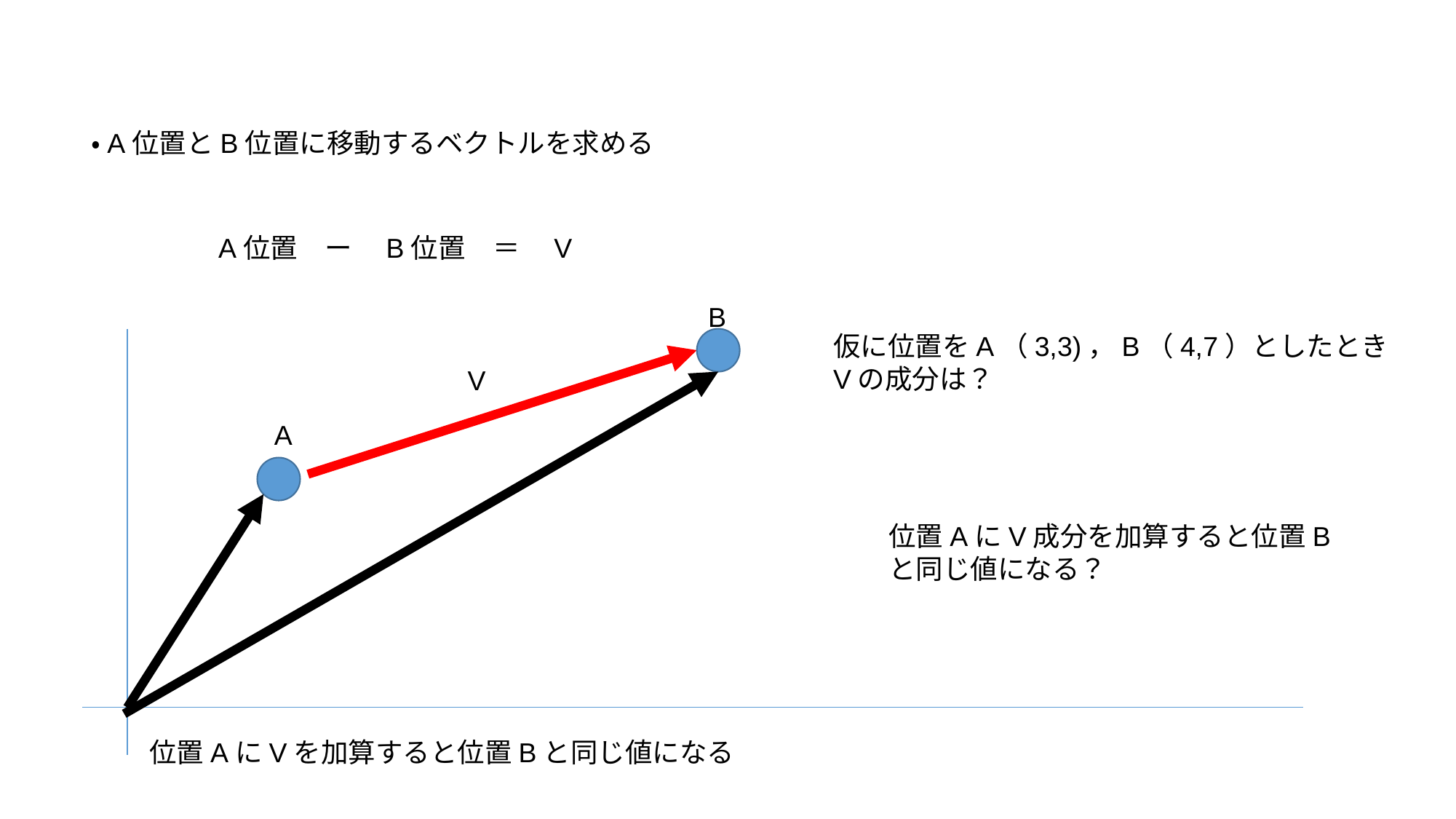

・A位置とB位置に移動するベクトルを求める
A位置　ー　B位置　＝　V
B
仮に位置をA（3,3)，B（4,7）としたとき
Vの成分は？

V
A

位置AにV成分を加算すると位置B
と同じ値になる？
位置AにVを加算すると位置Bと同じ値になる